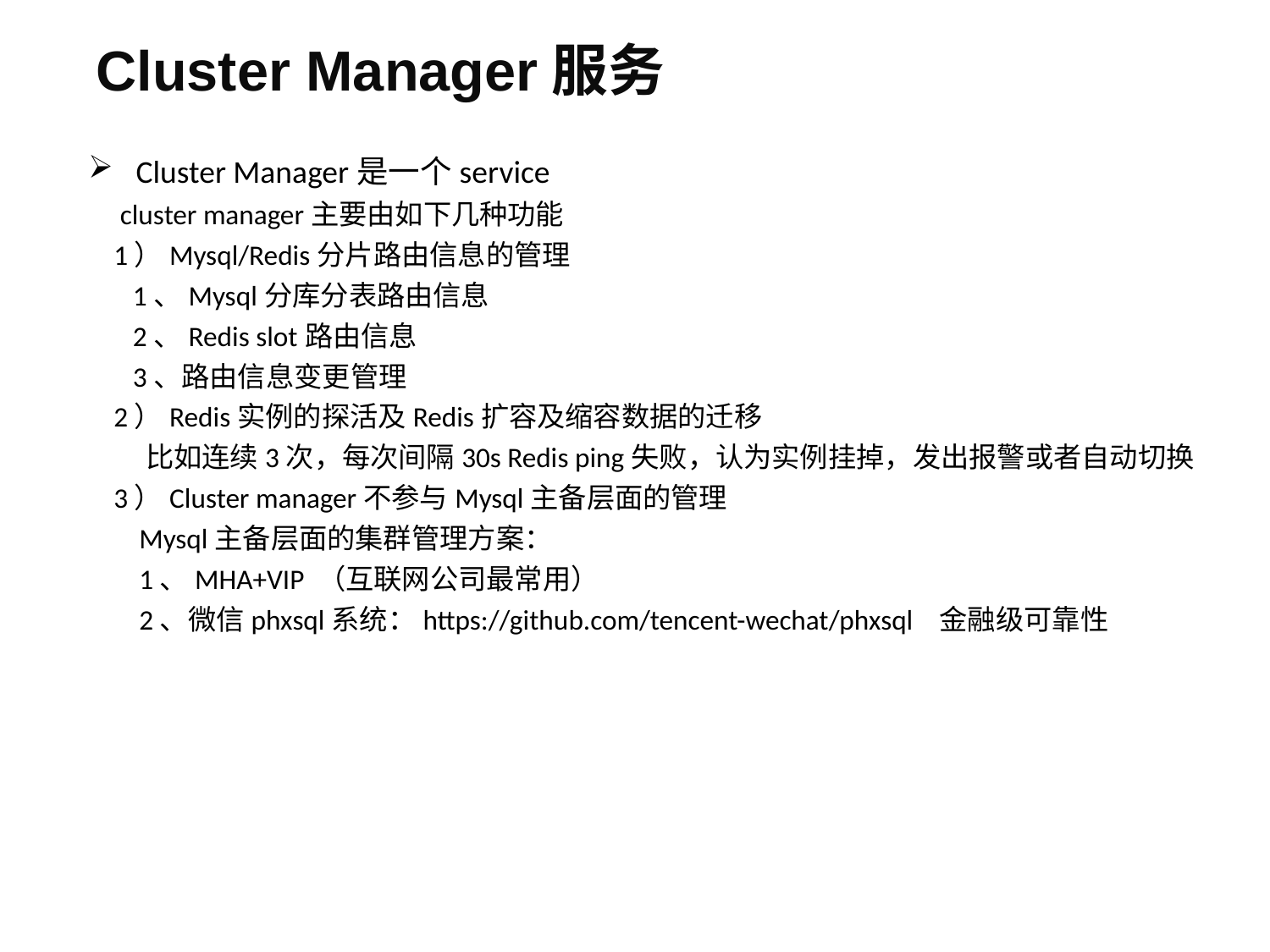

Cluster Manager服务
Cluster Manager是一个service
     cluster manager主要由如下几种功能
    1）Mysql/Redis分片路由信息的管理
       1、Mysql分库分表路由信息
       2、Redis slot路由信息
       3、路由信息变更管理
    2）Redis实例的探活及Redis扩容及缩容数据的迁移
        比如连续3次，每次间隔30s Redis ping失败，认为实例挂掉，发出报警或者自动切换
    3）Cluster manager不参与Mysql主备层面的管理
        Mysql主备层面的集群管理方案：
        1、MHA+VIP （互联网公司最常用）
        2、微信phxsql系统：https://github.com/tencent-wechat/phxsql   金融级可靠性